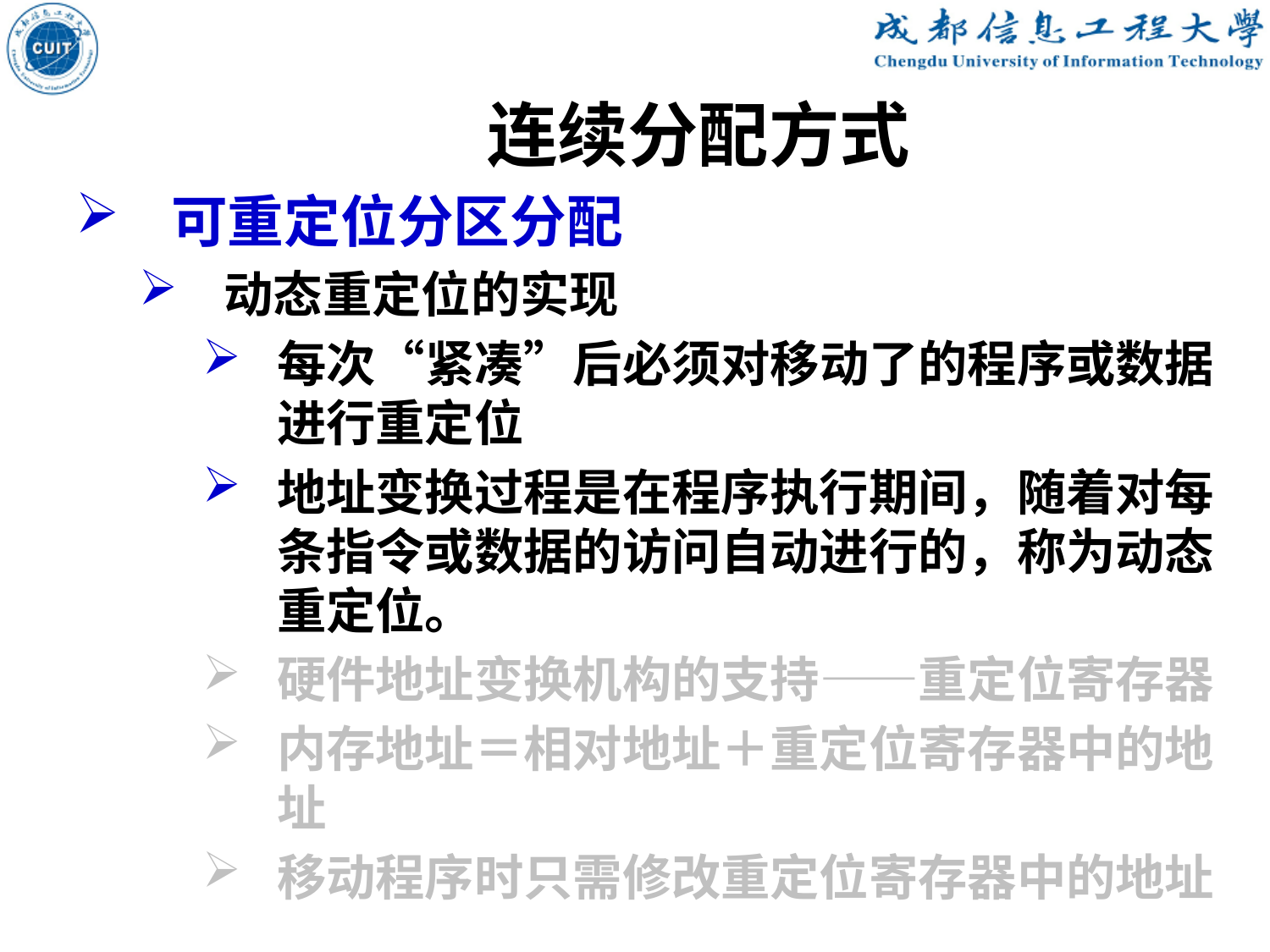

连续分配方式
可重定位分区分配
动态重定位的实现
每次“紧凑”后必须对移动了的程序或数据进行重定位
地址变换过程是在程序执行期间，随着对每条指令或数据的访问自动进行的，称为动态重定位。
硬件地址变换机构的支持——重定位寄存器
内存地址＝相对地址＋重定位寄存器中的地址
移动程序时只需修改重定位寄存器中的地址